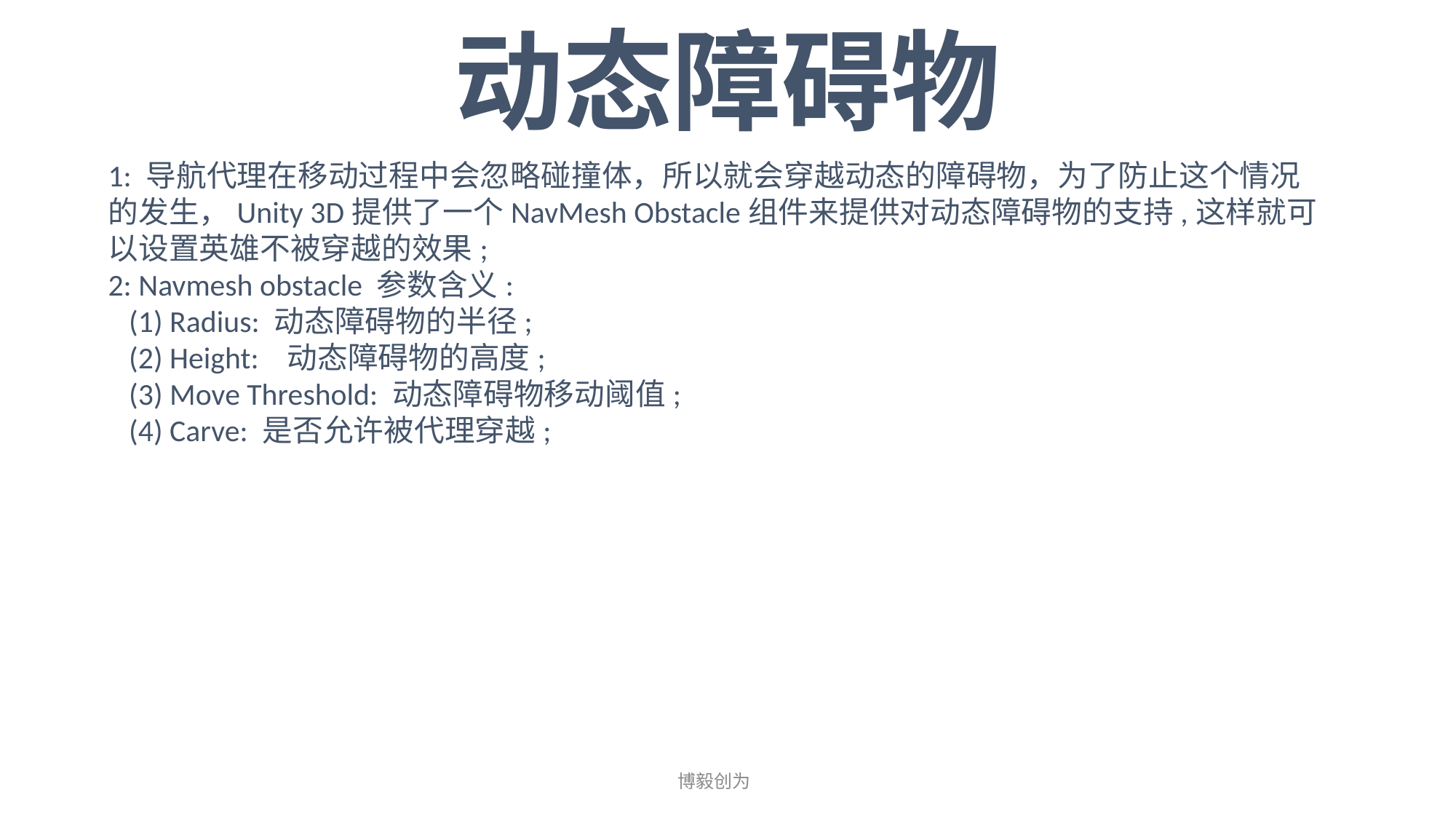

动态障碍物
1: 导航代理在移动过程中会忽略碰撞体，所以就会穿越动态的障碍物，为了防止这个情况的发生，Unity 3D提供了一个NavMesh Obstacle组件来提供对动态障碍物的支持,这样就可以设置英雄不被穿越的效果;
2: Navmesh obstacle 参数含义:
   (1) Radius: 动态障碍物的半径;
   (2) Height:   动态障碍物的高度;
   (3) Move Threshold: 动态障碍物移动阈值;
   (4) Carve: 是否允许被代理穿越;
博毅创为
4